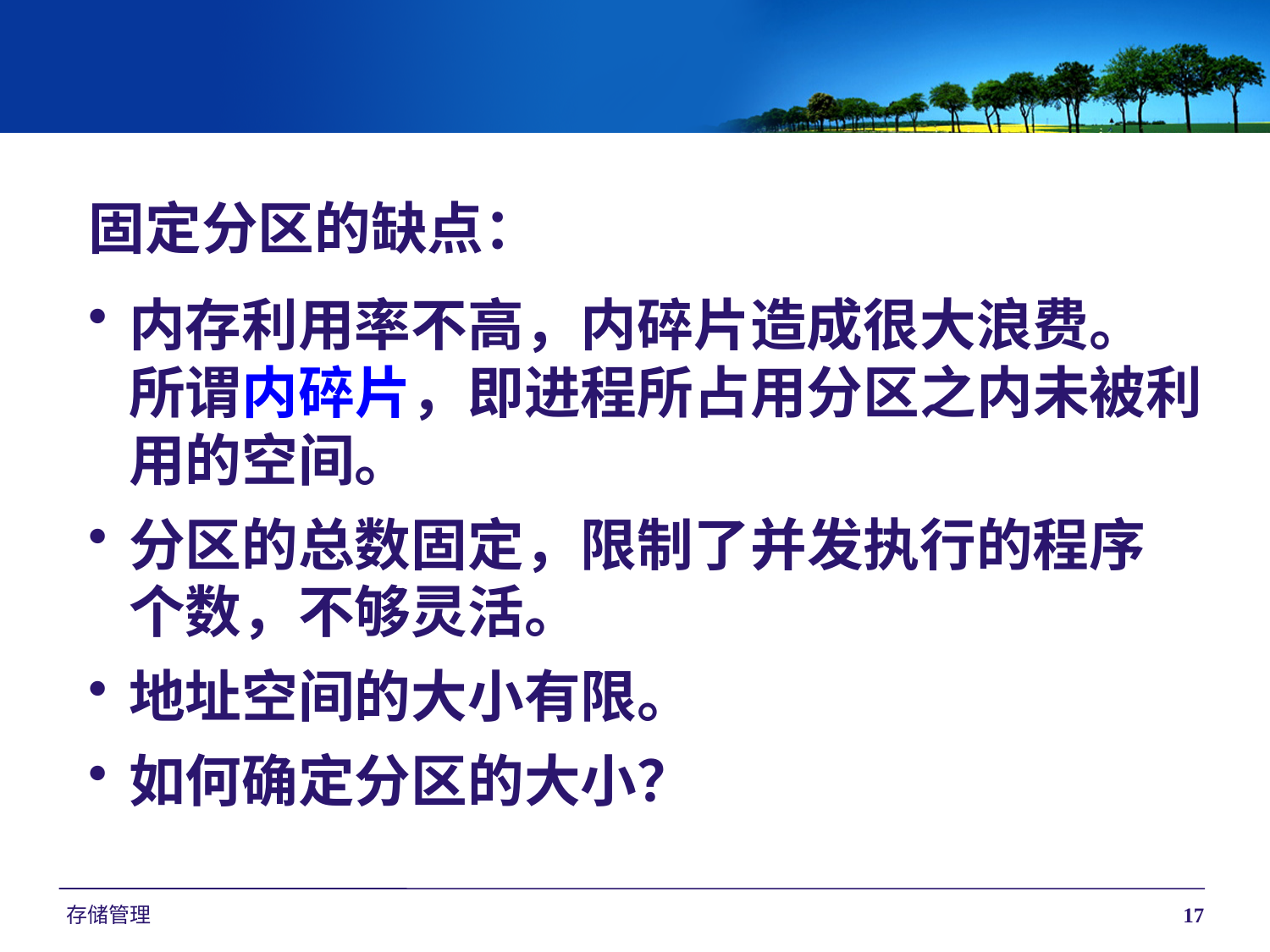

固定分区的缺点：
内存利用率不高，内碎片造成很大浪费。
所谓内碎片，即进程所占用分区之内未被利用的空间。
分区的总数固定，限制了并发执行的程序
个数，不够灵活。
地址空间的大小有限。
如何确定分区的大小？
存储管理
17